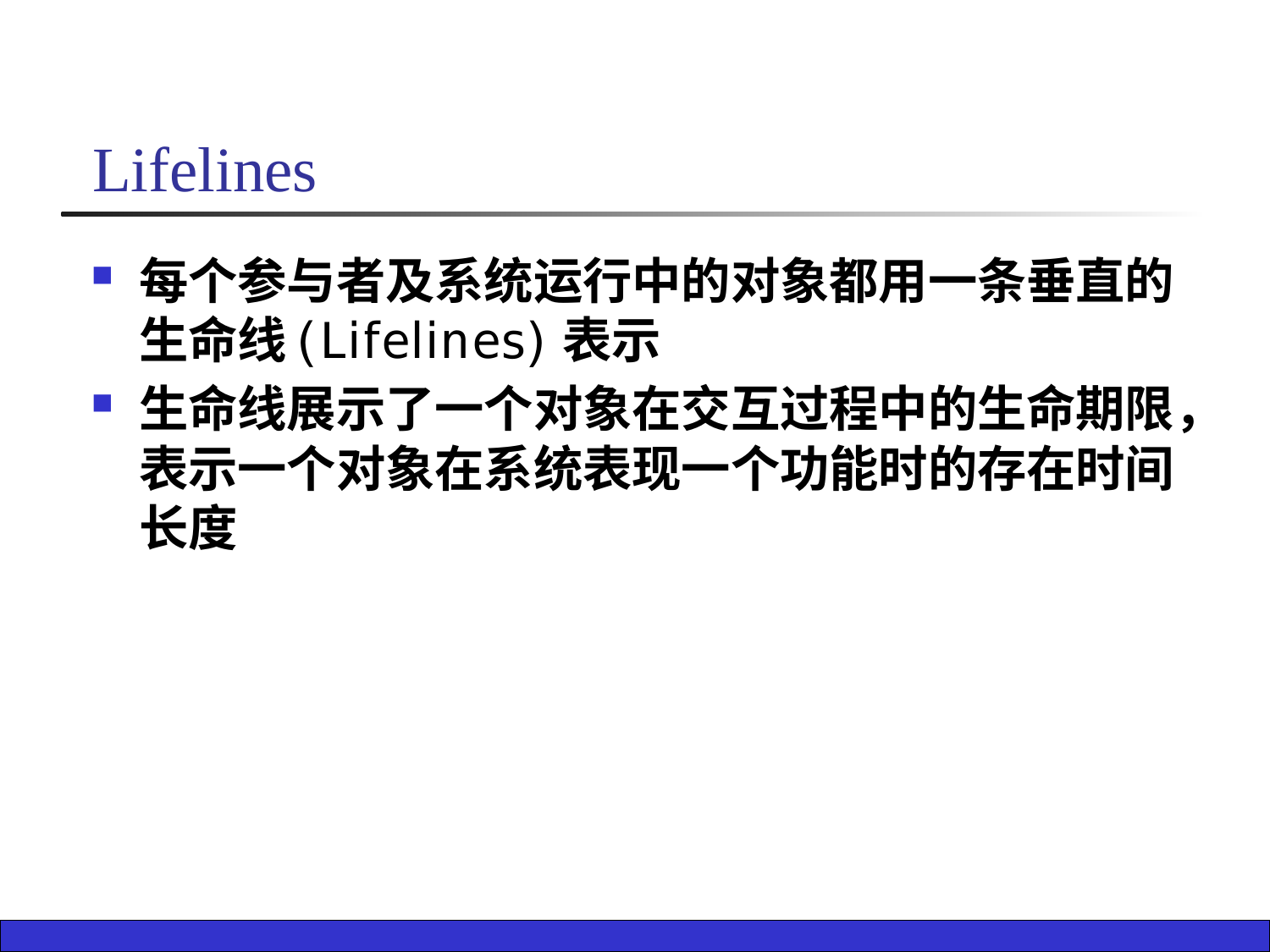

Lifelines
每个参与者及系统运行中的对象都用一条垂直的生命线(Lifelines)表示
生命线展示了一个对象在交互过程中的生命期限，表示一个对象在系统表现一个功能时的存在时间长度